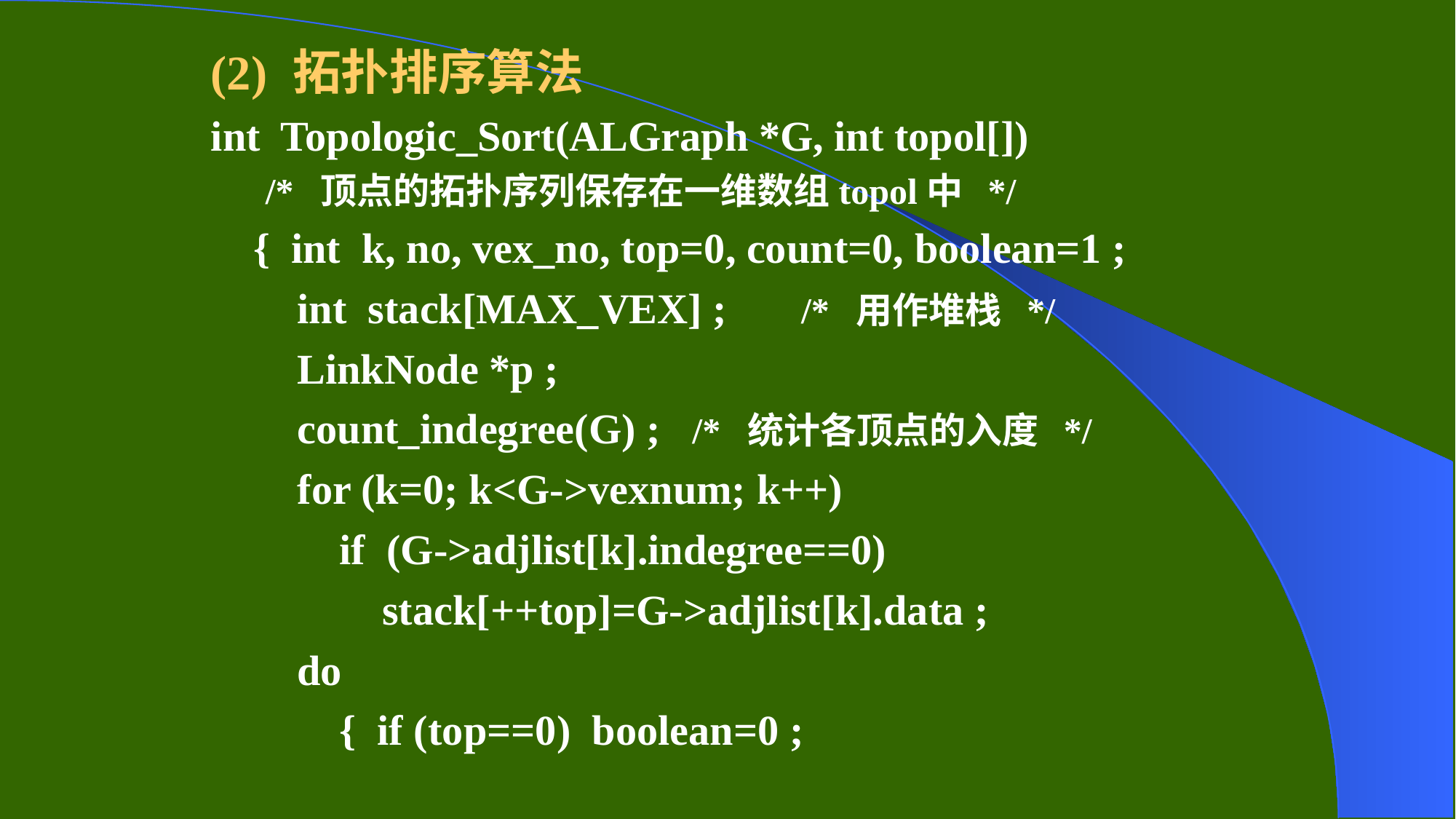

(2) 拓扑排序算法
int  Topologic_Sort(ALGraph *G, int topol[])
      /*  顶点的拓扑序列保存在一维数组topol中  */
{  int  k, no, vex_no, top=0, count=0, boolean=1 ;
int  stack[MAX_VEX] ;       /*  用作堆栈  */
LinkNode *p ;
count_indegree(G) ;   /*  统计各顶点的入度  */
for (k=0; k<G->vexnum; k++)
if  (G->adjlist[k].indegree==0)
stack[++top]=G->adjlist[k].data ;
do
{  if (top==0)  boolean=0 ;